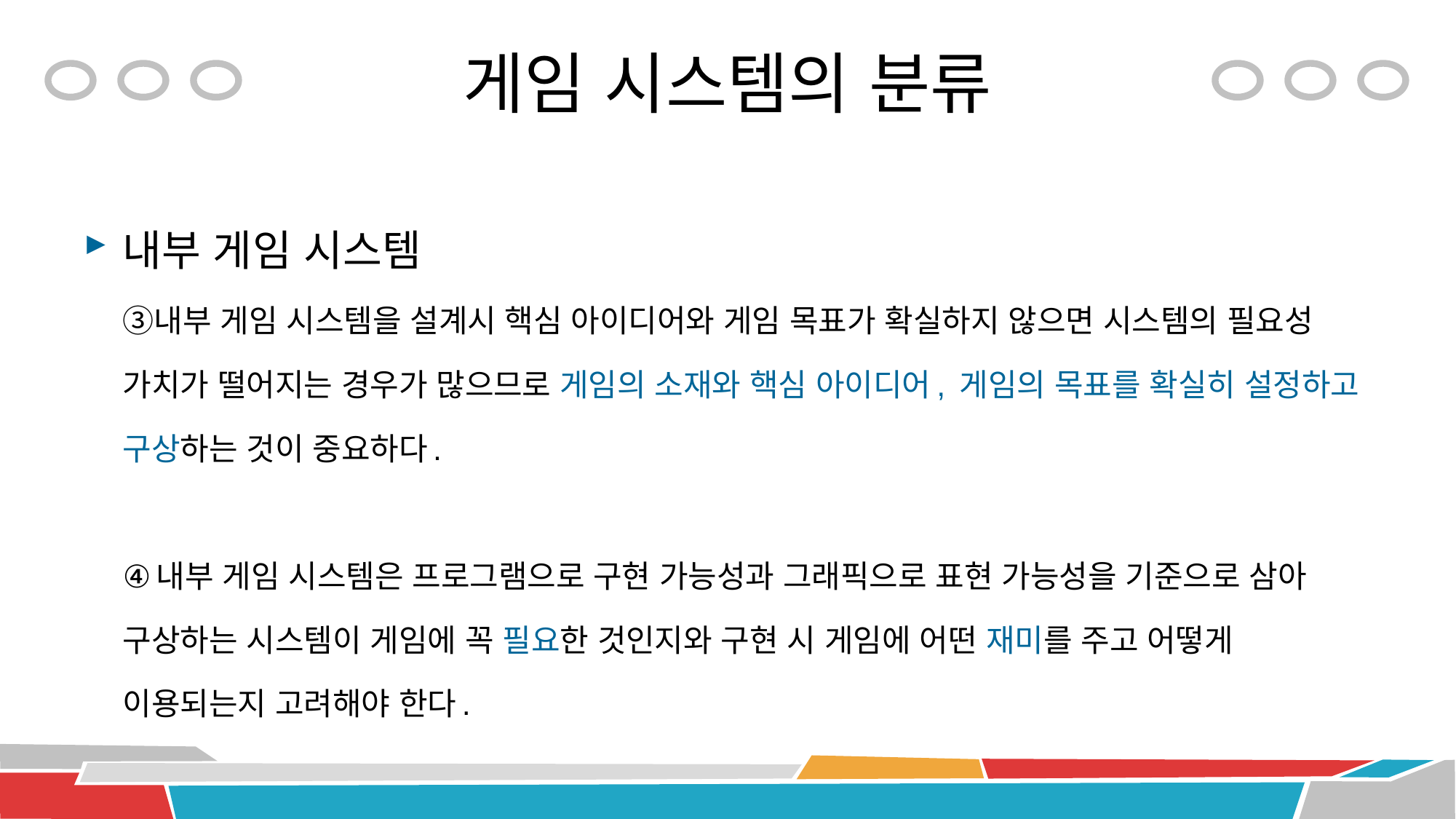

# 게임 시스템의 분류
내부 게임 시스템
③내부 게임 시스템을 설계시 핵심 아이디어와 게임 목표가 확실하지 않으면 시스템의 필요성 가치가 떨어지는 경우가 많으므로 게임의 소재와 핵심 아이디어, 게임의 목표를 확실히 설정하고 구상하는 것이 중요하다.
④내부 게임 시스템은 프로그램으로 구현 가능성과 그래픽으로 표현 가능성을 기준으로 삼아 구상하는 시스템이 게임에 꼭 필요한 것인지와 구현 시 게임에 어떤 재미를 주고 어떻게 이용되는지 고려해야 한다.